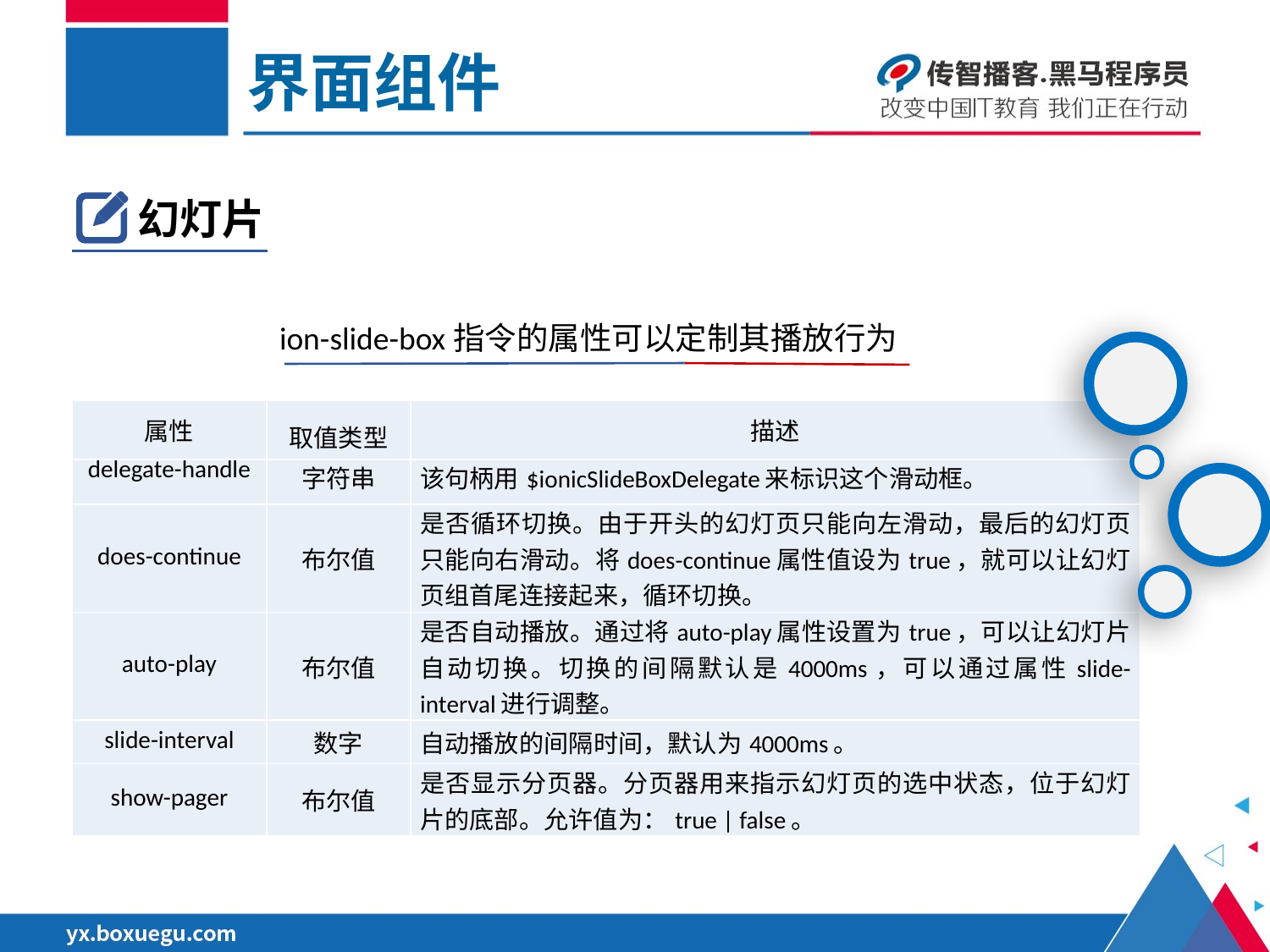

界面组件
幻灯片

ion-slide-box指令的属性可以定制其播放行为

| 属性 | 取值类型 | 描述 |
| --- | --- | --- |
| delegate-handle | 字符串 | 该句柄用$ionicSlideBoxDelegate来标识这个滑动框。 |
| does-continue | 布尔值 | 是否循环切换。由于开头的幻灯页只能向左滑动，最后的幻灯页只能向右滑动。将does-continue属性值设为true，就可以让幻灯页组首尾连接起来，循环切换。 |
| auto-play | 布尔值 | 是否自动播放。通过将auto-play属性设置为true，可以让幻灯片自动切换。切换的间隔默认是4000ms，可以通过属性slide-interval进行调整。 |
| slide-interval | 数字 | 自动播放的间隔时间，默认为4000ms。 |
| show-pager | 布尔值 | 是否显示分页器。分页器用来指示幻灯页的选中状态，位于幻灯片的底部。允许值为：true | false。 |